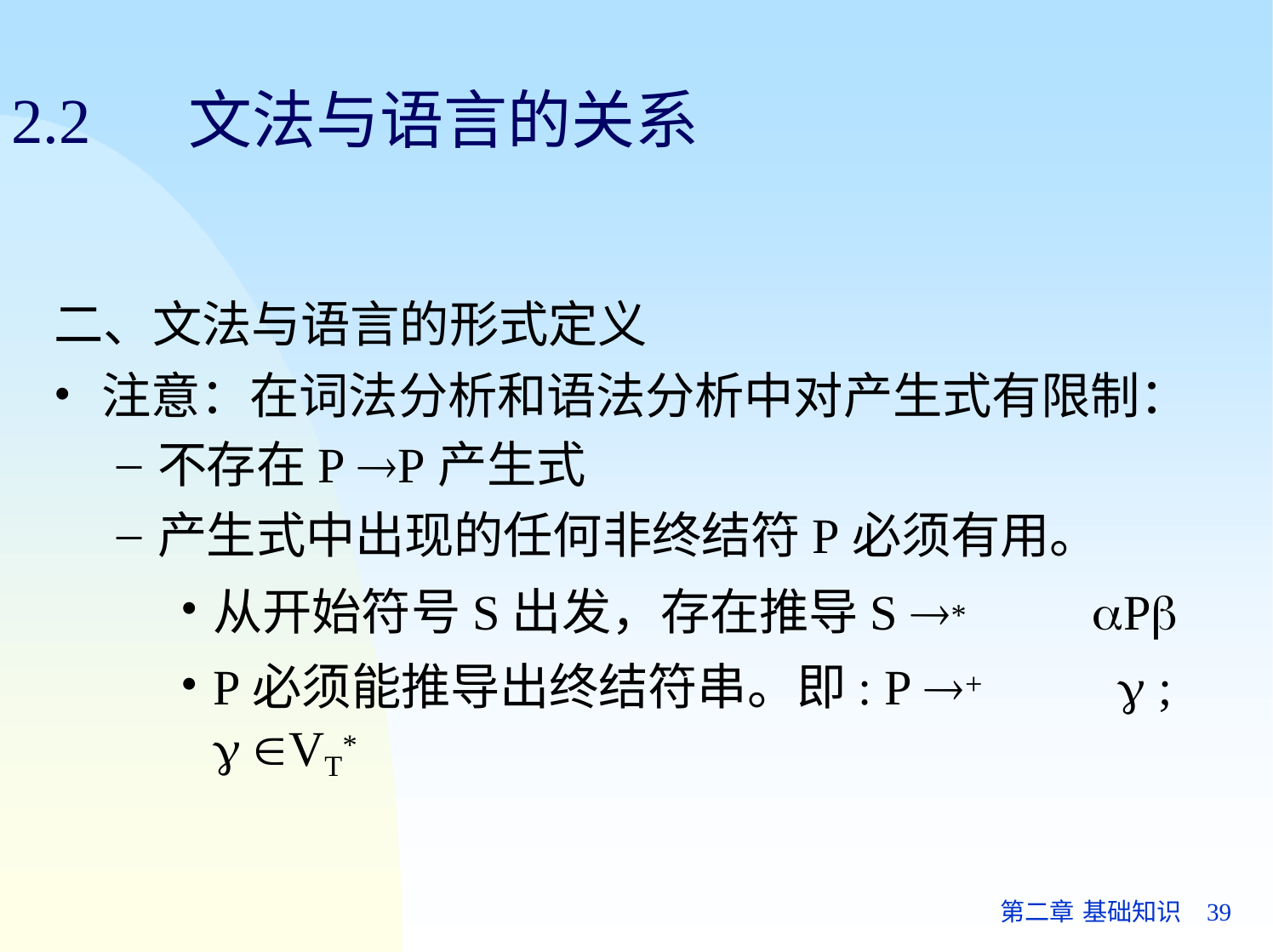

# 2.2	文法与语言的关系
二、文法与语言的形式定义
注意：在词法分析和语法分析中对产生式有限制：
不存在P →P产生式
产生式中出现的任何非终结符P必须有用。
从开始符号S出发，存在推导S →*	αPβ
P必须能推导出终结符串。即: P →+	γ ; γ ∈VT*
第二章 基础知识	39